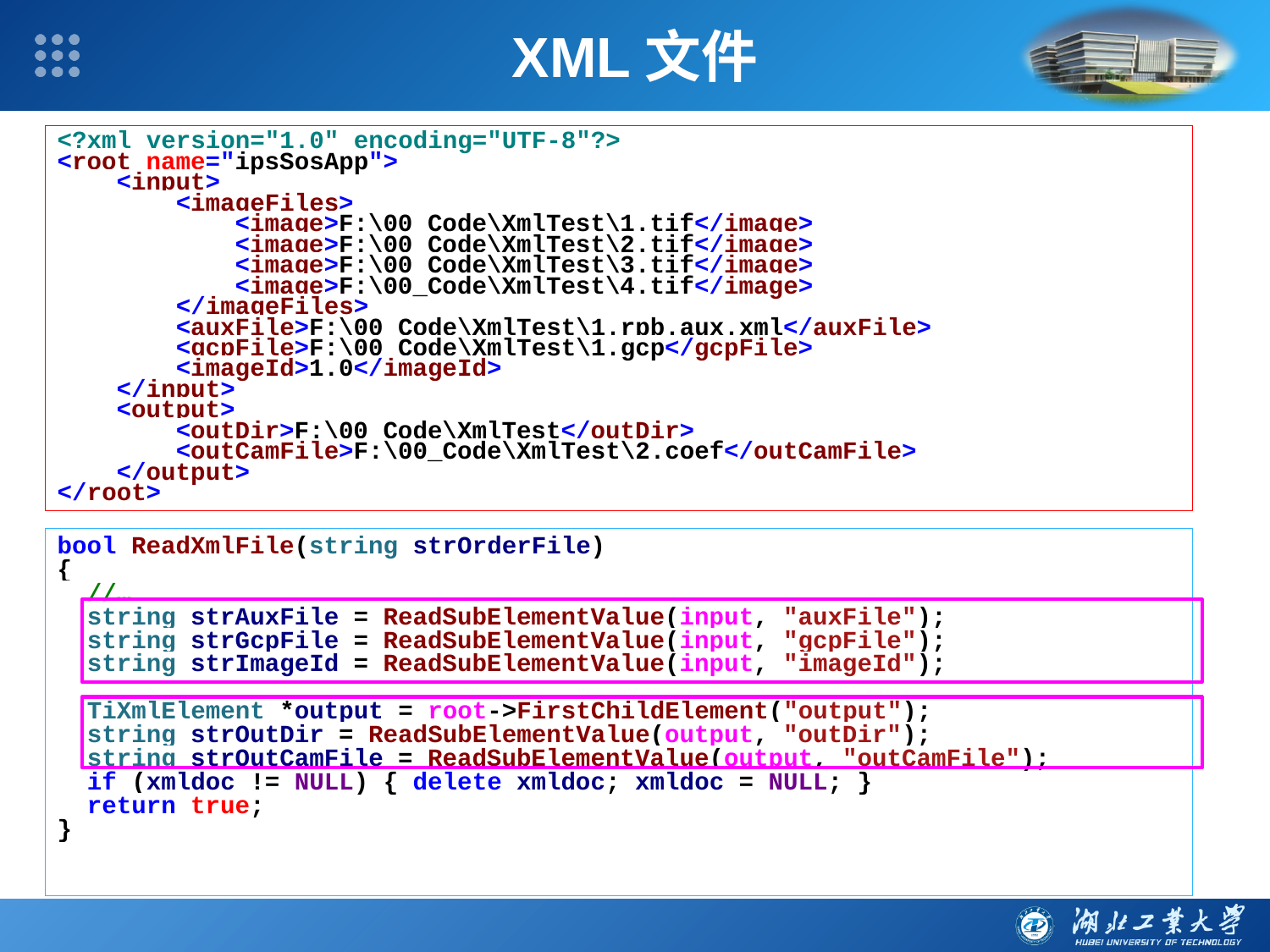

XML文件
<?xml version="1.0" encoding="UTF-8"?>
<root name="ipsSosApp">
    <input>
        <imageFiles>
            <image>F:\00_Code\XmlTest\1.tif</image>
            <image>F:\00_Code\XmlTest\2.tif</image>
            <image>F:\00_Code\XmlTest\3.tif</image>
            <image>F:\00_Code\XmlTest\4.tif</image>
        </imageFiles>
        <auxFile>F:\00_Code\XmlTest\1.rpb.aux.xml</auxFile>
        <gcpFile>F:\00_Code\XmlTest\1.gcp</gcpFile>
        <imageId>1.0</imageId>
    </input>
    <output>
        <outDir>F:\00_Code\XmlTest</outDir>
        <outCamFile>F:\00_Code\XmlTest\2.coef</outCamFile>
    </output>
</root>
bool ReadXmlFile(string strOrderFile)
{
  //…
  string strAuxFile = ReadSubElementValue(input, "auxFile");
  string strGcpFile = ReadSubElementValue(input, "gcpFile");
  string strImageId = ReadSubElementValue(input, "imageId");

  TiXmlElement *output = root->FirstChildElement("output");
  string strOutDir = ReadSubElementValue(output, "outDir");
  string strOutCamFile = ReadSubElementValue(output, "outCamFile");
  if (xmldoc != NULL) { delete xmldoc; xmldoc = NULL; }
  return true;
}